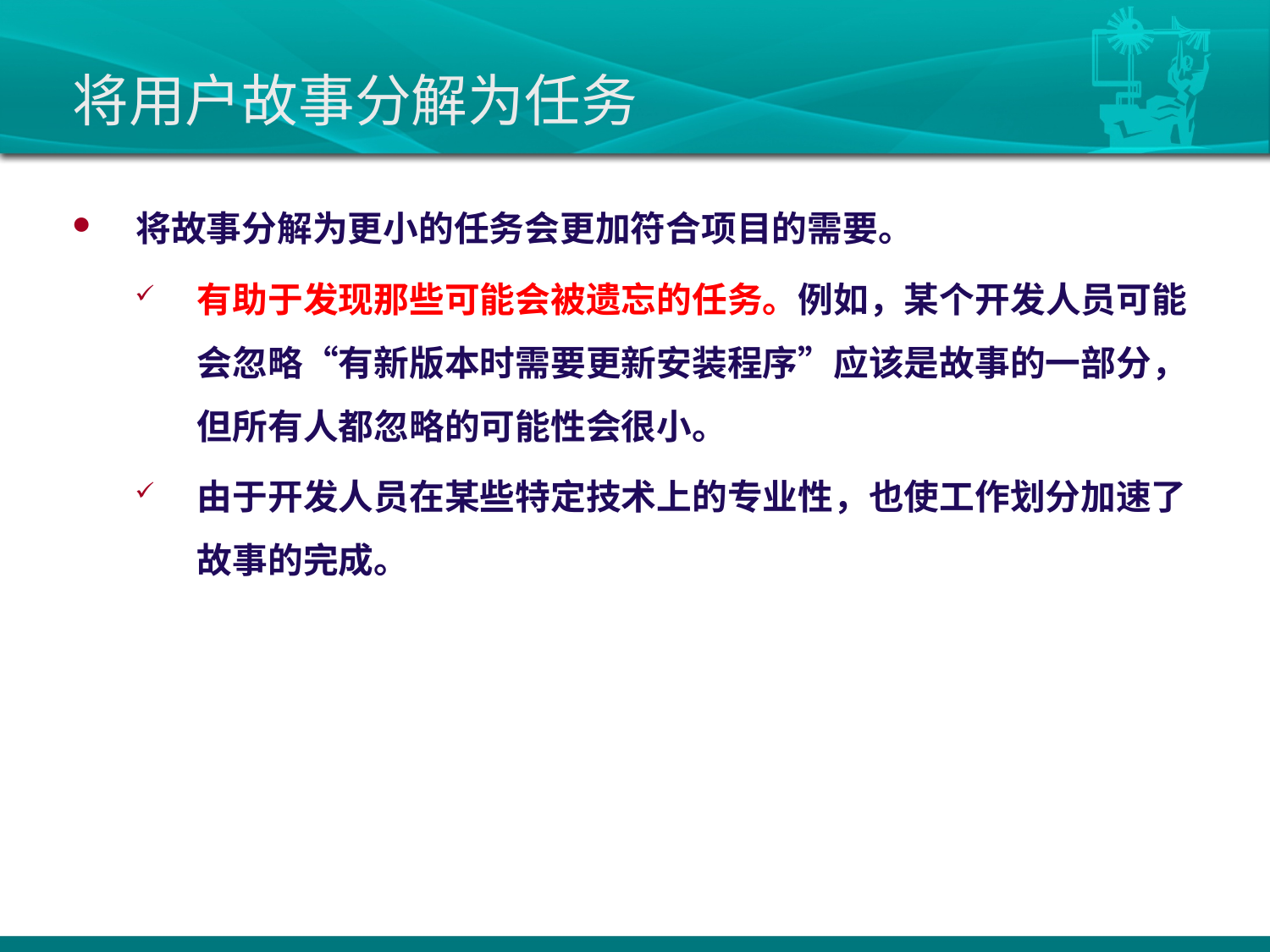

# 将用户故事分解为任务
将故事分解为更小的任务会更加符合项目的需要。
有助于发现那些可能会被遗忘的任务。例如，某个开发人员可能会忽略“有新版本时需要更新安装程序”应该是故事的一部分，但所有人都忽略的可能性会很小。
由于开发人员在某些特定技术上的专业性，也使工作划分加速了故事的完成。